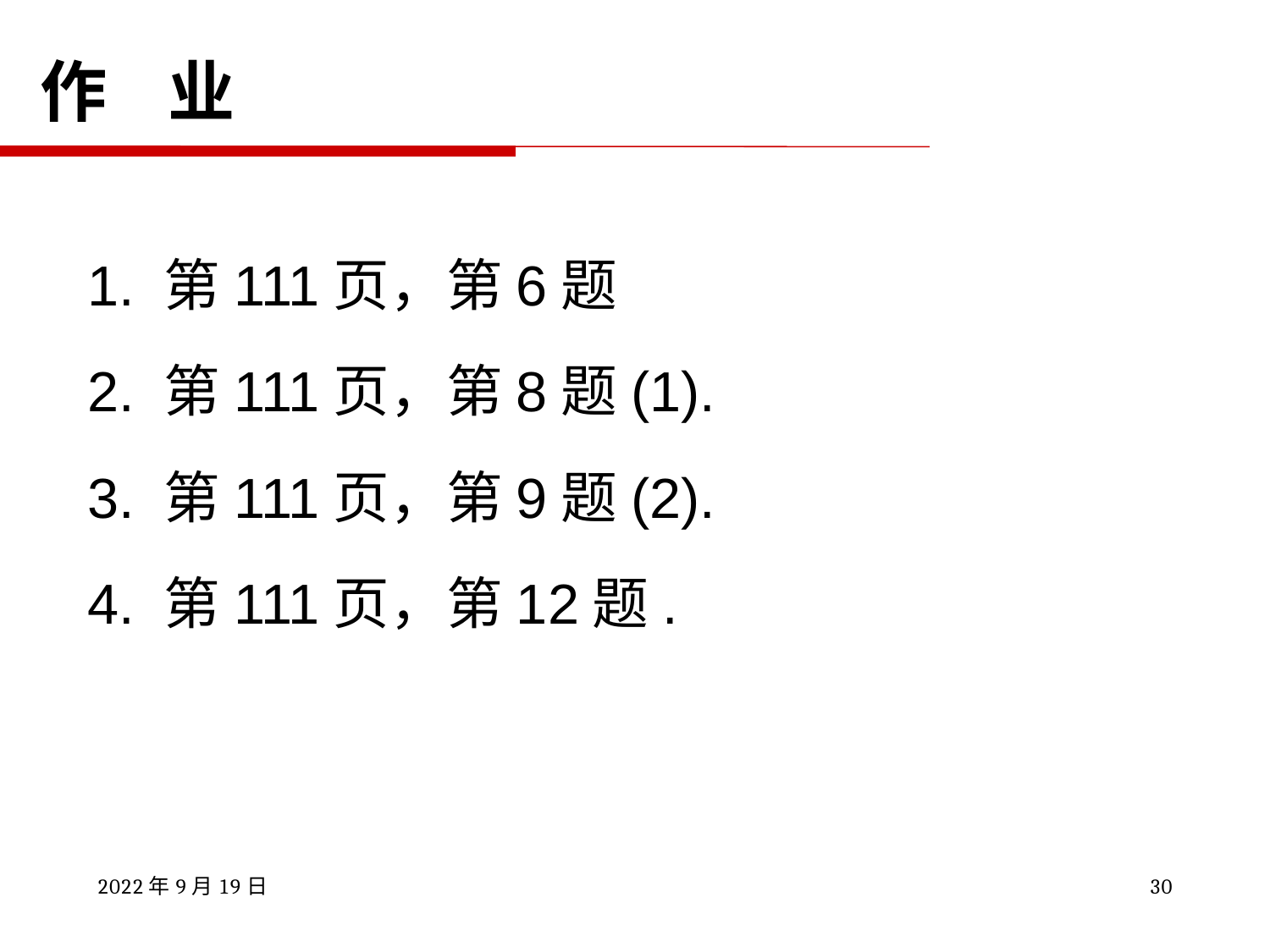

作    业
1. 第111页，第6题
2. 第111页，第8题(1).
3. 第111页，第9题(2).
4. 第111页，第12题.

2022年9月19日
30